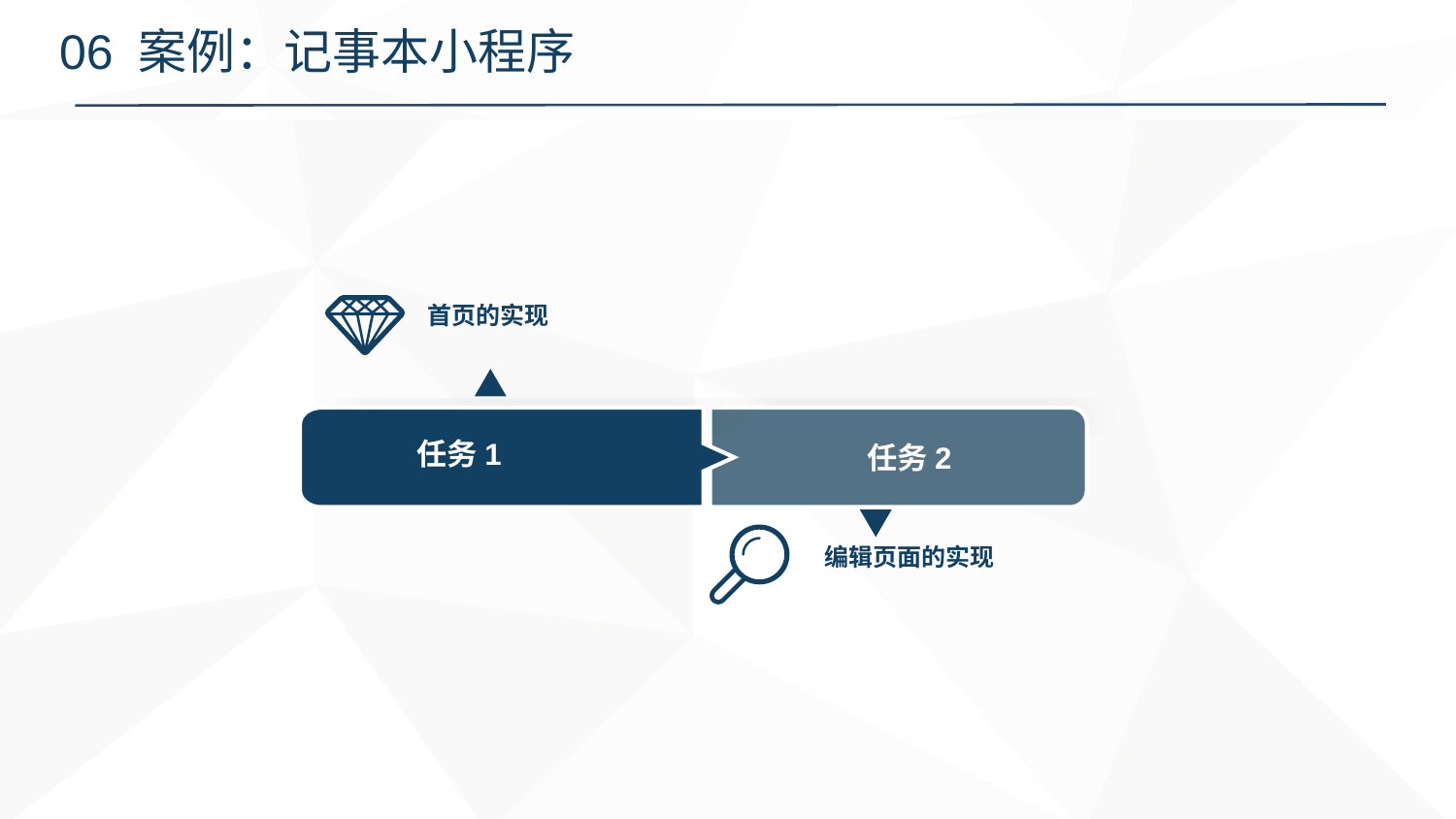

# 06 案例：记事本小程序

首页的实现

任务1
任务2

编辑页面的实现